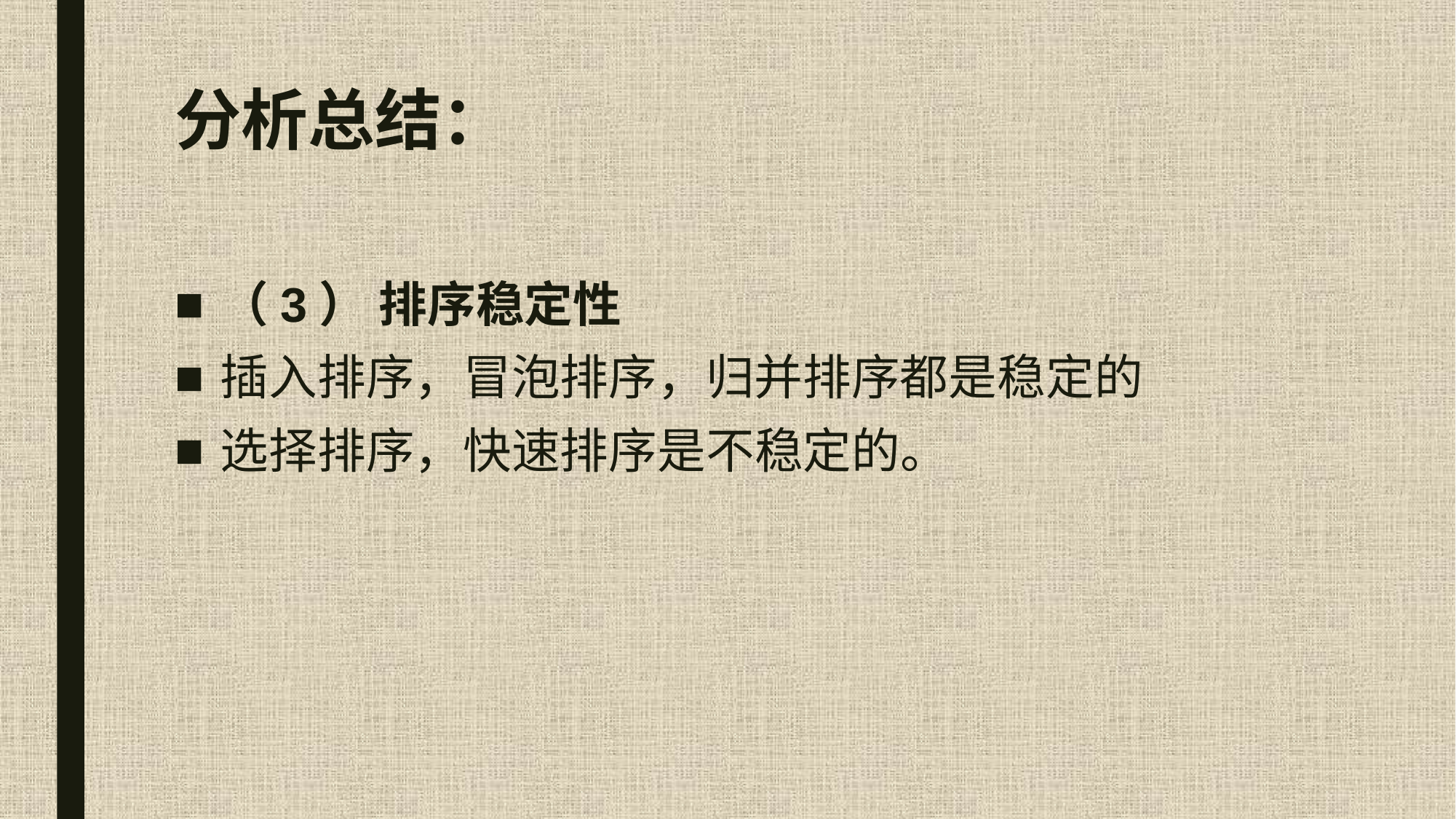

# 分析总结：
（3） 排序稳定性
插入排序，冒泡排序，归并排序都是稳定的
选择排序，快速排序是不稳定的。